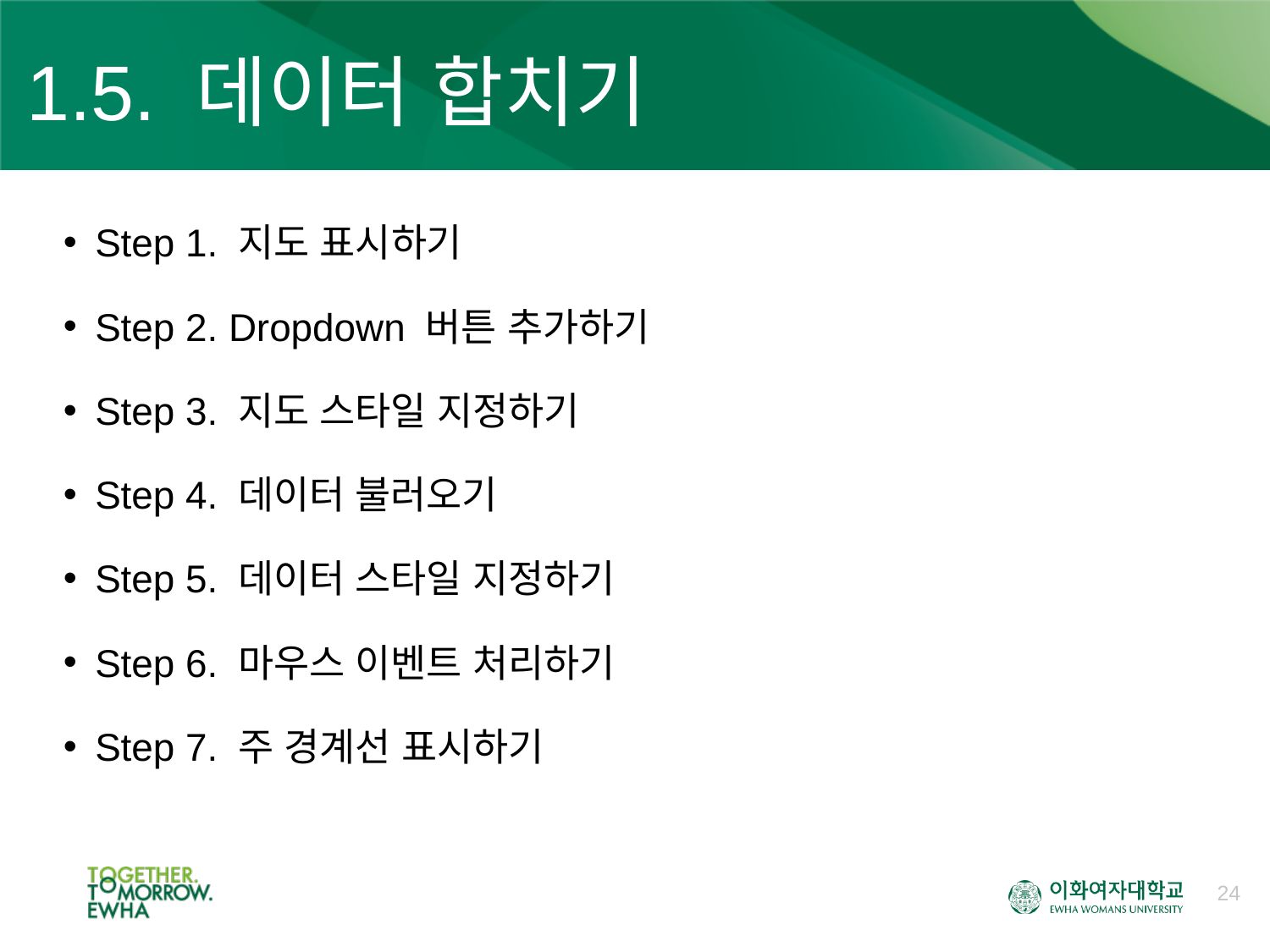

# 1.5. 데이터 합치기
Step 1. 지도 표시하기
Step 2. Dropdown 버튼 추가하기
Step 3. 지도 스타일 지정하기
Step 4. 데이터 불러오기
Step 5. 데이터 스타일 지정하기
Step 6. 마우스 이벤트 처리하기
Step 7. 주 경계선 표시하기

24